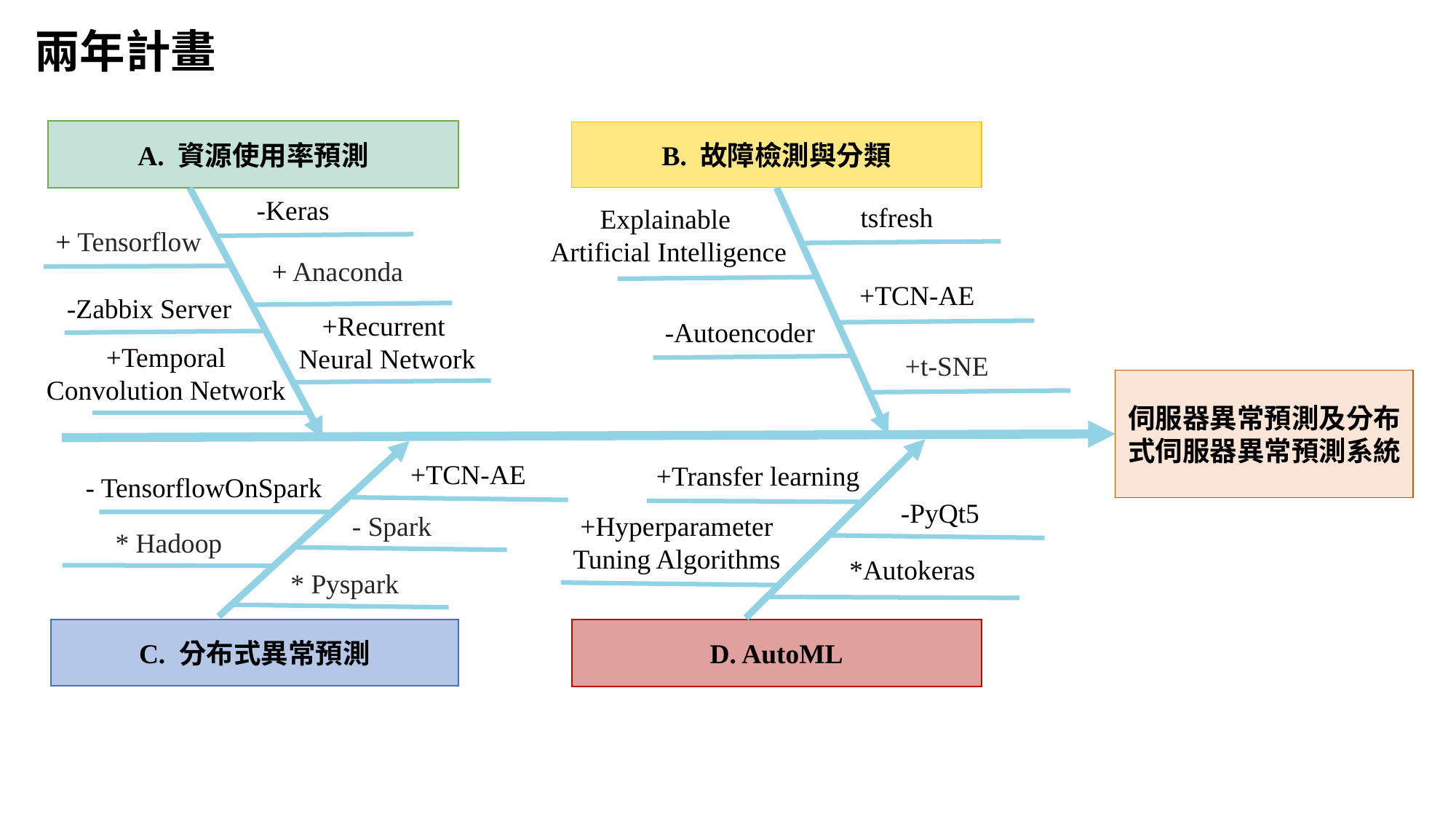

# 兩年計畫
A. 資源使用率預測
B. 故障檢測與分類
-Keras
tsfresh
Explainable
 Artificial Intelligence
+ Tensorflow
+ Anaconda
-Zabbix Server
+Recurrent
Neural Network
-Autoencoder
+Temporal Convolution Network
伺服器異常預測及分布式伺服器異常預測系統
+Transfer learning
- TensorflowOnSpark
-PyQt5
+Hyperparameter Tuning Algorithms
- Spark
* Hadoop
*Autokeras
* Pyspark
C. 分布式異常預測
D. AutoML
+TCN-AE
+t-SNE
+TCN-AE